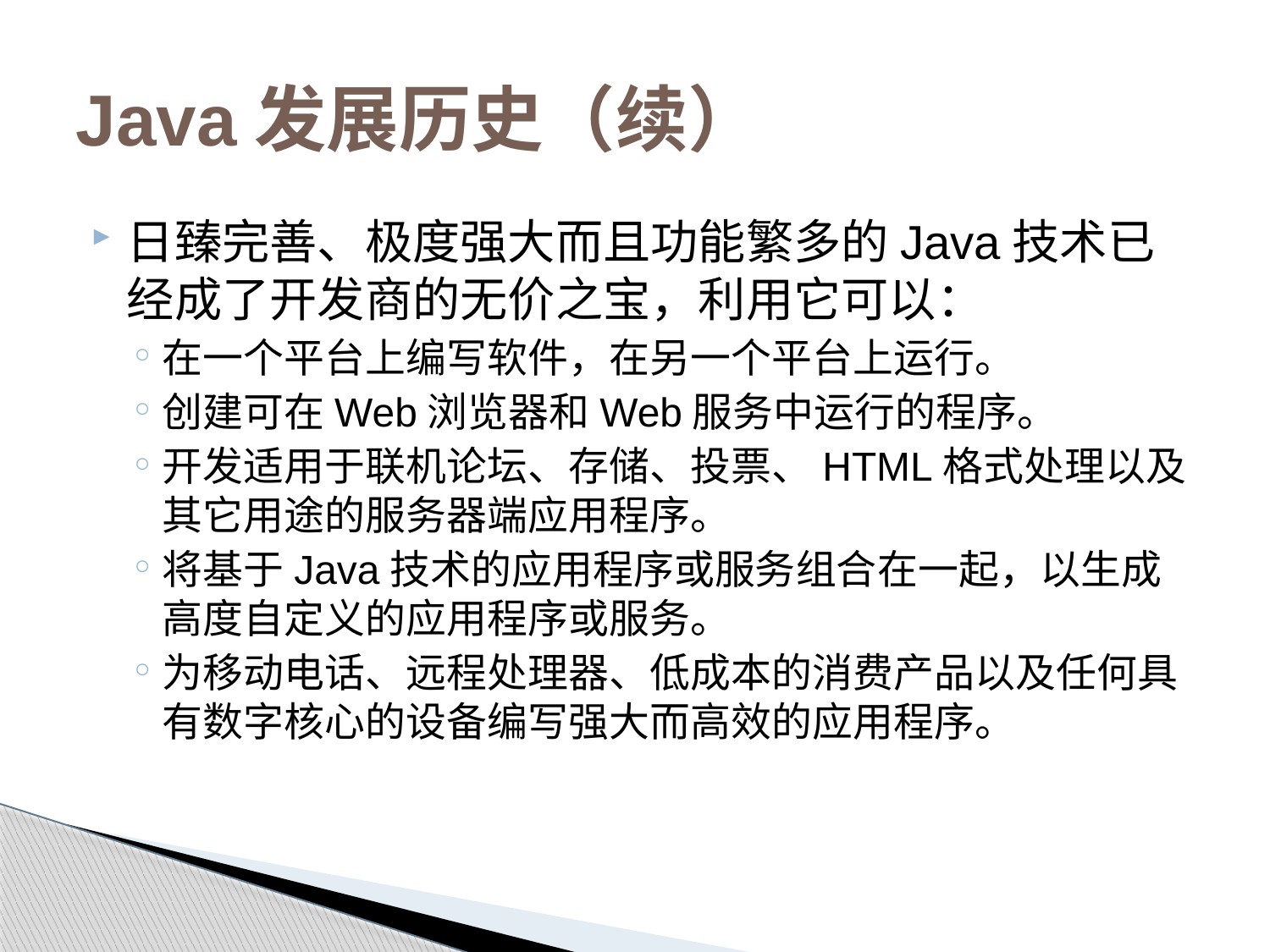

# Java发展历史（续）
日臻完善、极度强大而且功能繁多的Java技术已经成了开发商的无价之宝，利用它可以：
在一个平台上编写软件，在另一个平台上运行。
创建可在Web浏览器和Web服务中运行的程序。
开发适用于联机论坛、存储、投票、HTML格式处理以及其它用途的服务器端应用程序。
将基于Java技术的应用程序或服务组合在一起，以生成高度自定义的应用程序或服务。
为移动电话、远程处理器、低成本的消费产品以及任何具有数字核心的设备编写强大而高效的应用程序。